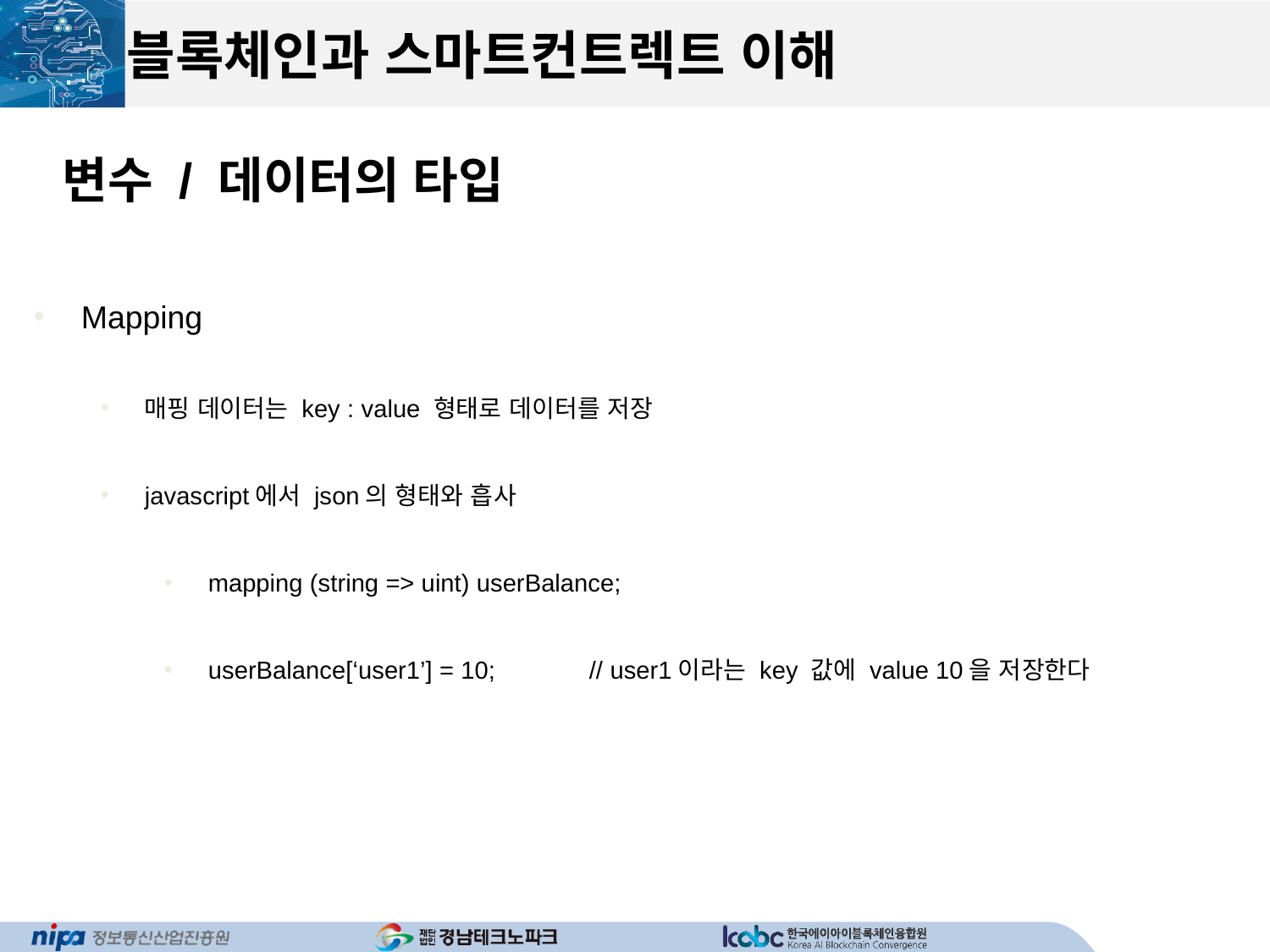

# 블록체인과 스마트컨트렉트 이해
변수 / 데이터의 타입
Mapping
매핑 데이터는 key : value 형태로 데이터를 저장
javascript에서 json의 형태와 흡사
mapping (string => uint) userBalance;
userBalance[‘user1’] = 10;	// user1이라는 key 값에 value 10을 저장한다